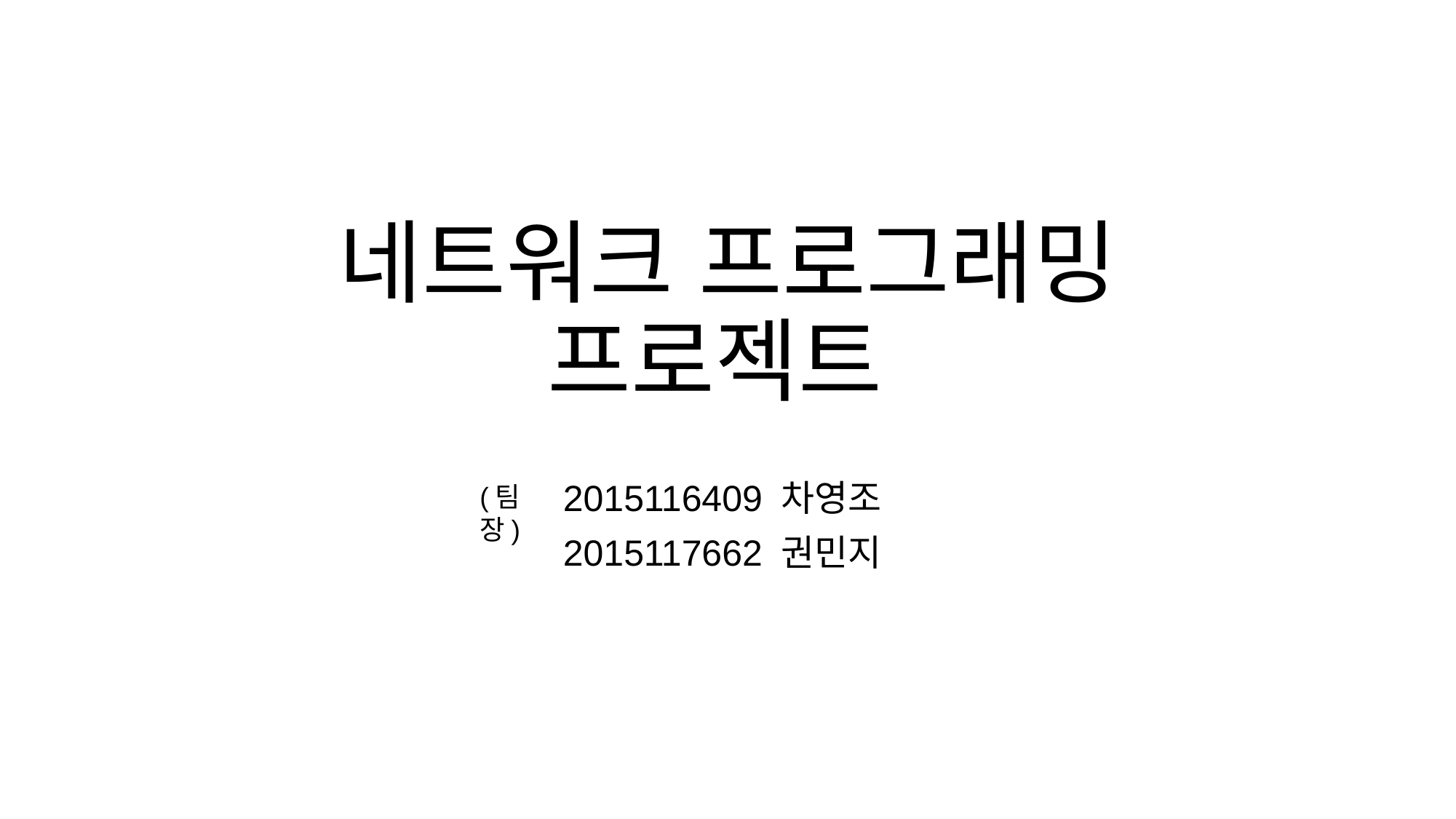

# 네트워크 프로그래밍 프로젝트
2015116409 차영조
2015117662 권민지
(팀장)